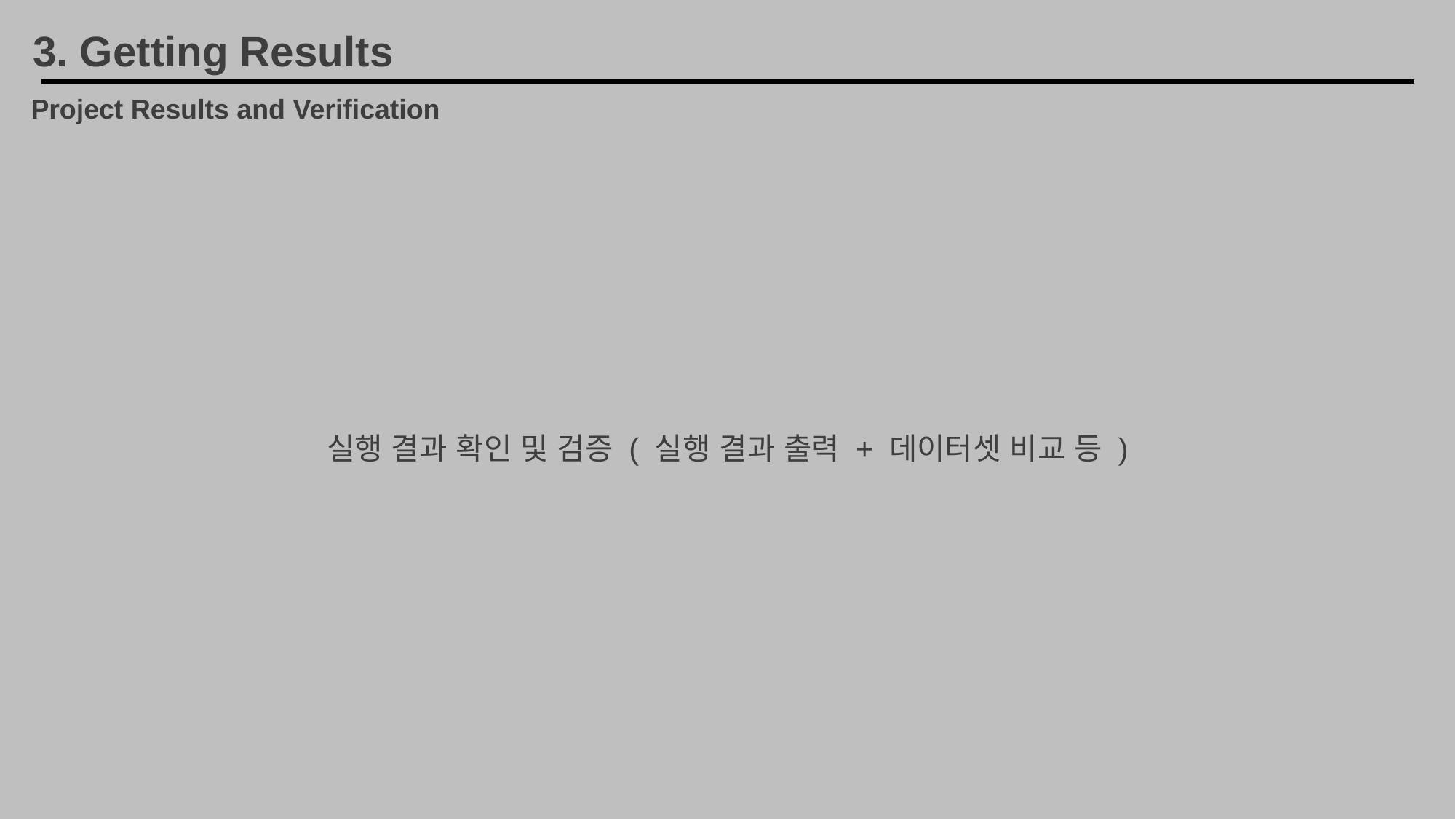

3. Getting Results
Project Results and Verification
실행 결과 확인 및 검증 ( 실행 결과 출력 + 데이터셋 비교 등 )